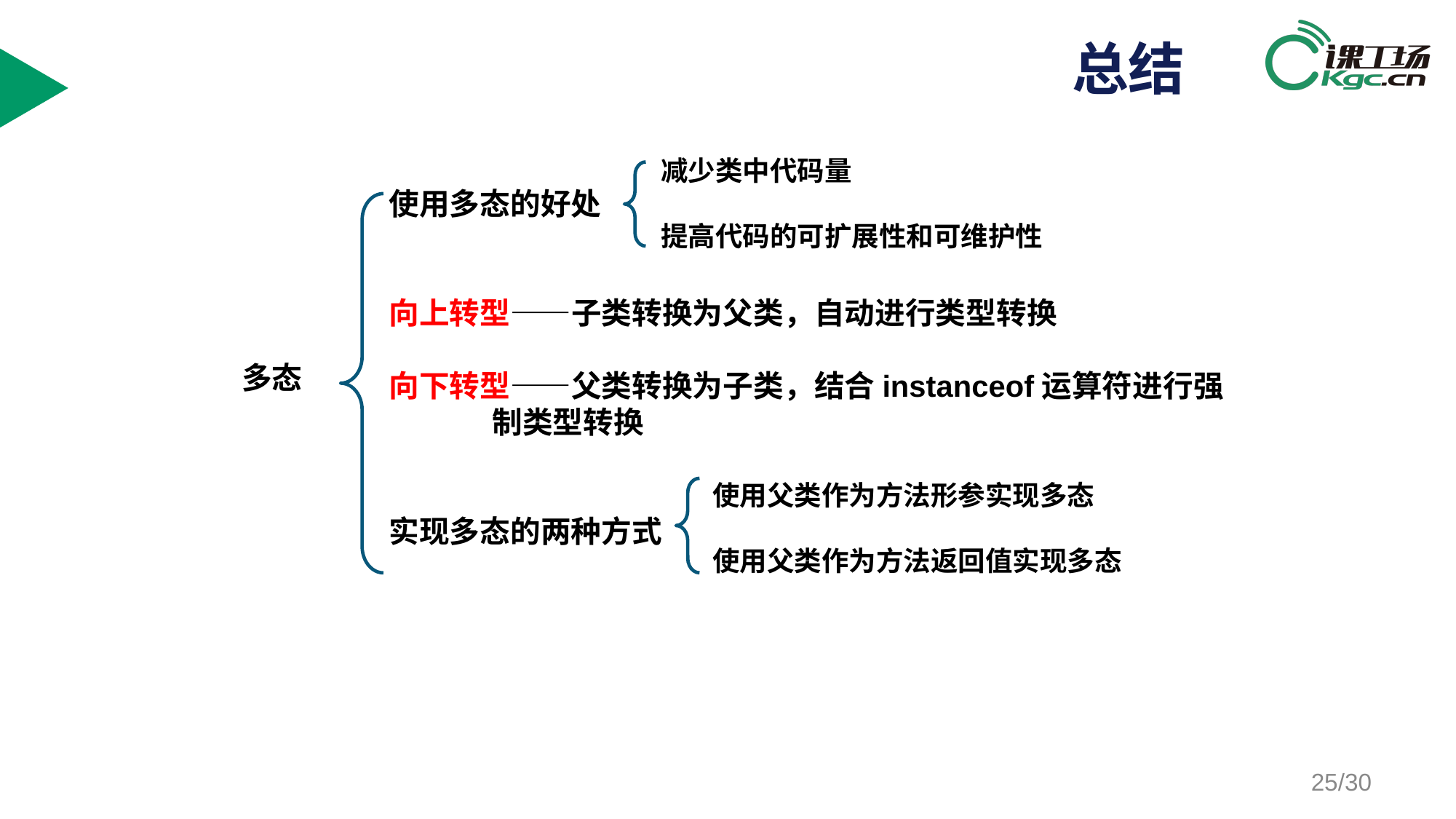

# 总结
减少类中代码量

提高代码的可扩展性和可维护性

使用多态的好处

向上转型——子类转换为父类，自动进行类型转换

向下转型——父类转换为子类，结合instanceof运算符进行强                制类型转换

实现多态的两种方式

多态
使用父类作为方法形参实现多态

使用父类作为方法返回值实现多态

25/30